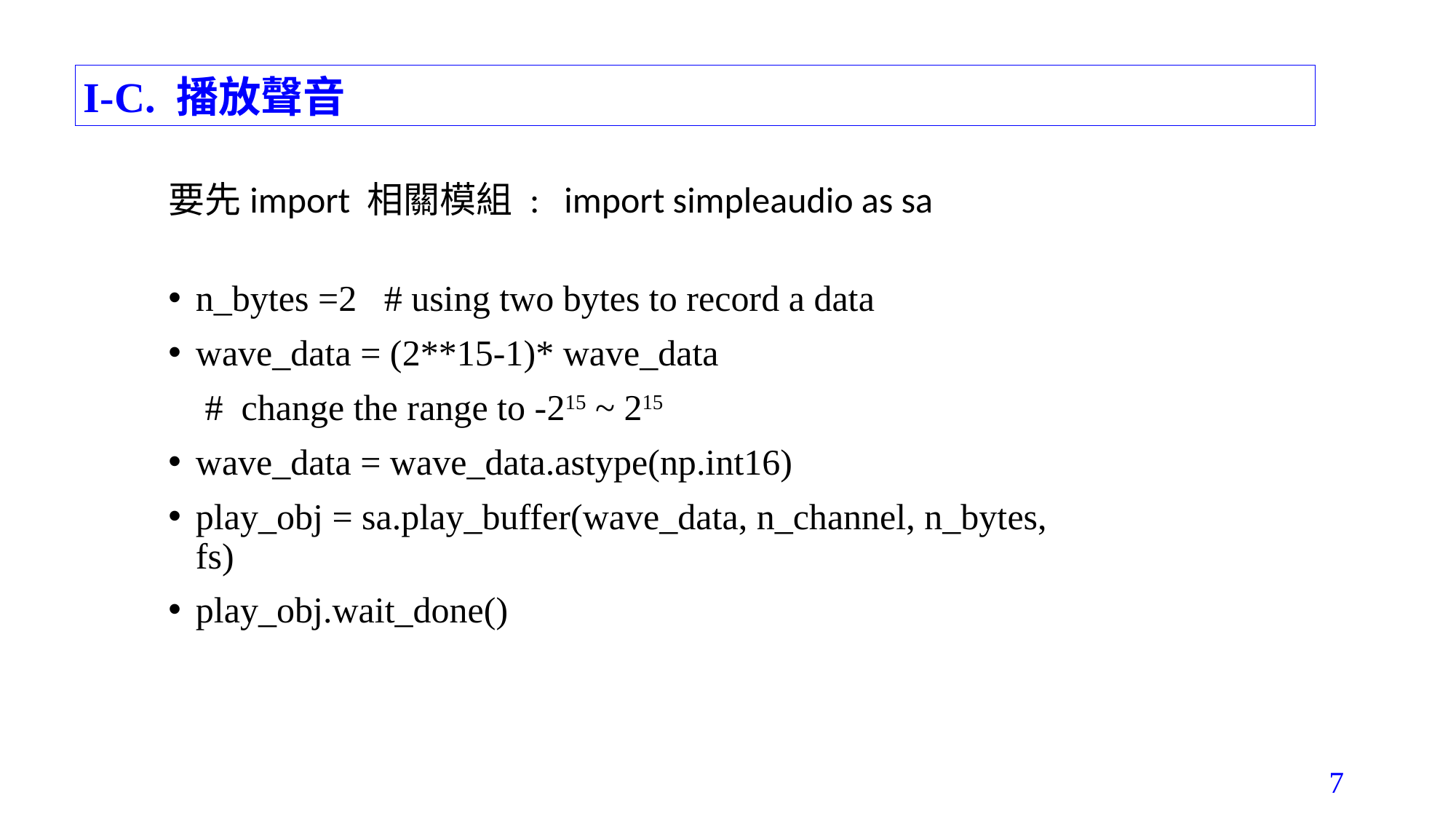

I-C. 播放聲音
要先import 相關模組 :   import simpleaudio as sa
n_bytes =2   # using two bytes to record a data
wave_data = (2**15-1)* wave_data
    #  change the range to -215 ~ 215
wave_data = wave_data.astype(np.int16)
play_obj = sa.play_buffer(wave_data, n_channel, n_bytes, fs)
play_obj.wait_done()
7